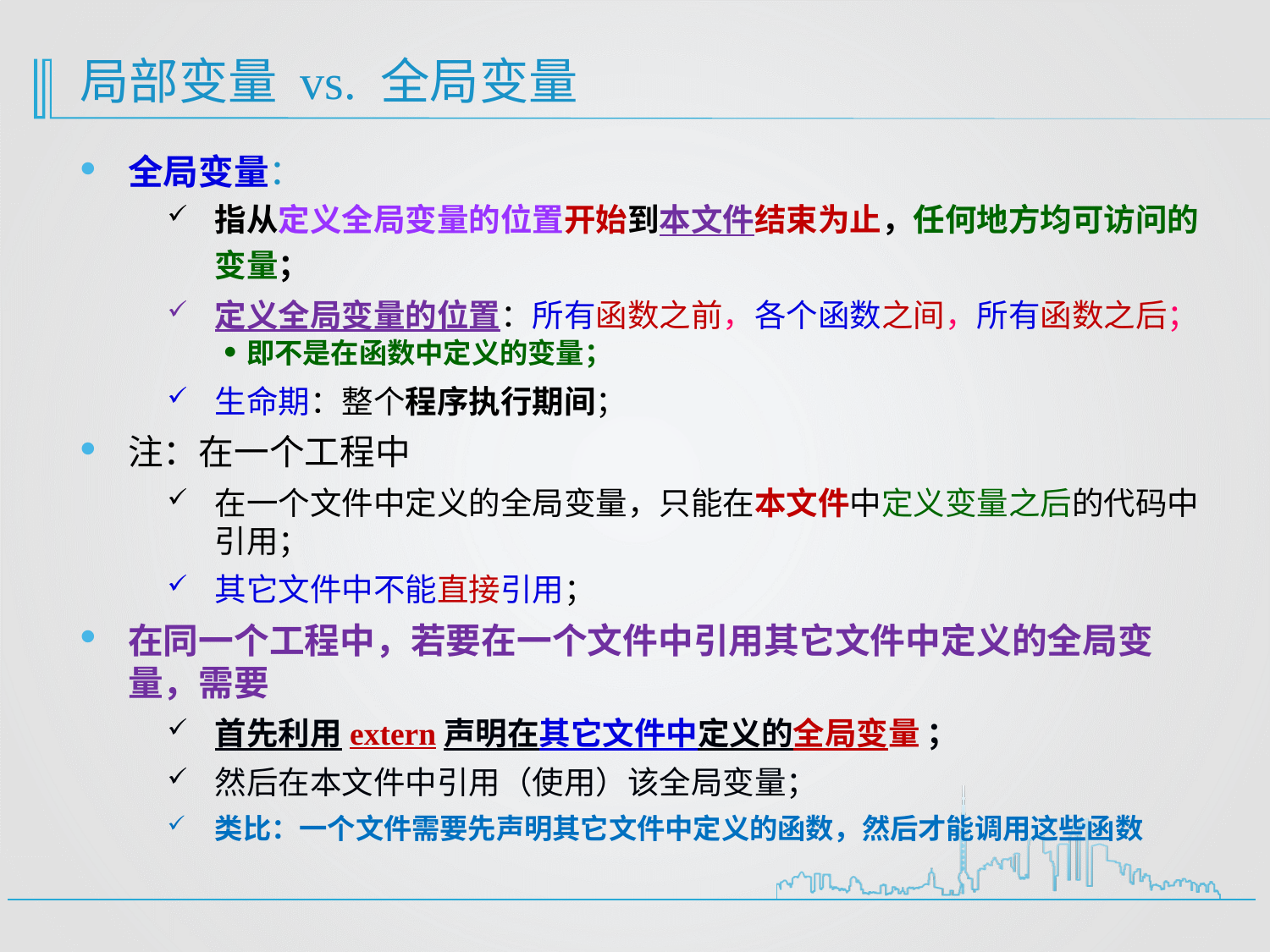

# 局部变量 vs. 全局变量
全局变量：
指从定义全局变量的位置开始到本文件结束为止，任何地方均可访问的变量；
定义全局变量的位置：所有函数之前，各个函数之间，所有函数之后；
即不是在函数中定义的变量；
生命期：整个程序执行期间；
注：在一个工程中
在一个文件中定义的全局变量，只能在本文件中定义变量之后的代码中引用；
其它文件中不能直接引用；
在同一个工程中，若要在一个文件中引用其它文件中定义的全局变量，需要
首先利用extern声明在其它文件中定义的全局变量 ；
然后在本文件中引用（使用）该全局变量；
类比：一个文件需要先声明其它文件中定义的函数，然后才能调用这些函数